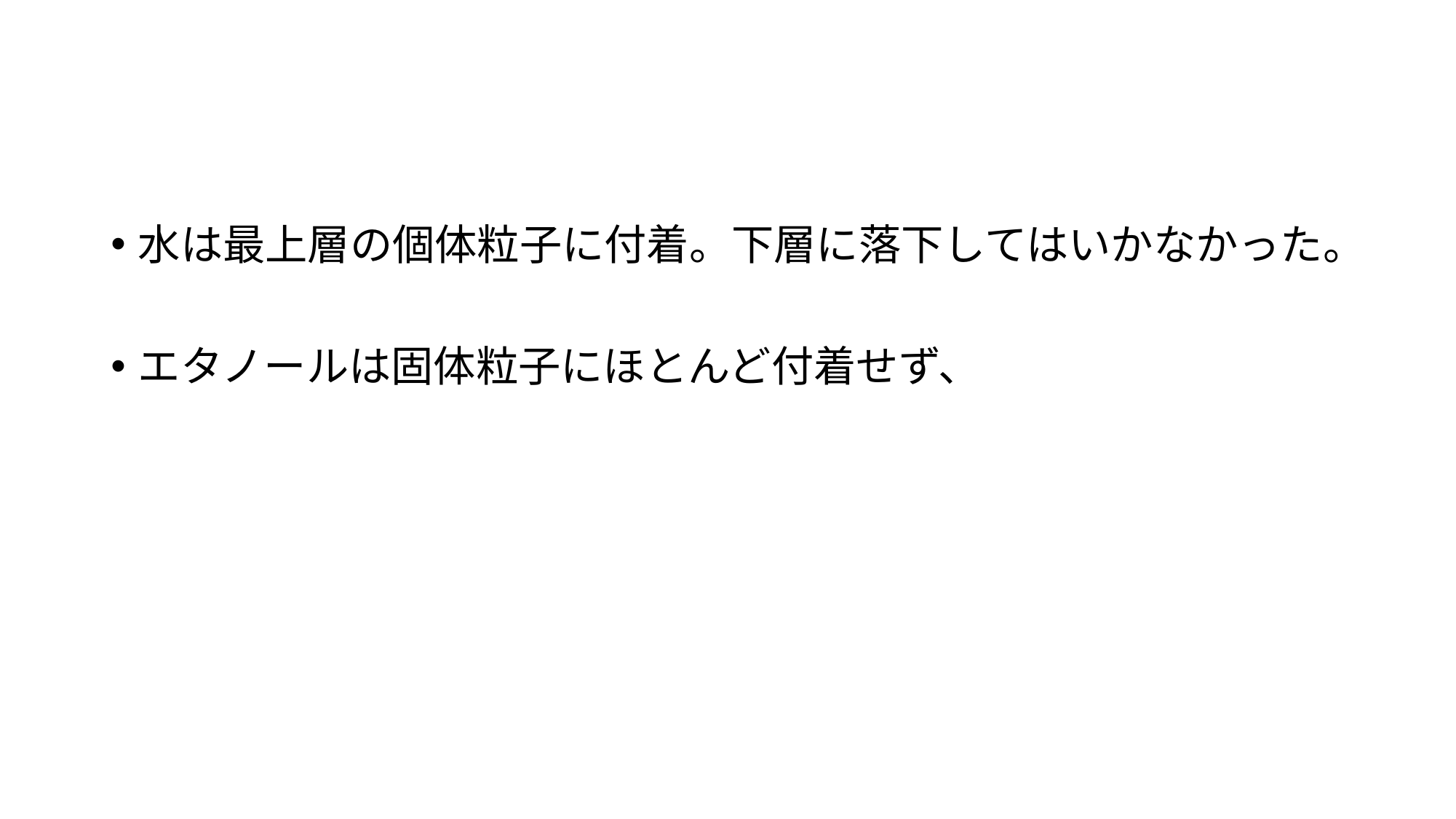

#
水は最上層の個体粒子に付着。下層に落下してはいかなかった。

エタノールは固体粒子にほとんど付着せず、